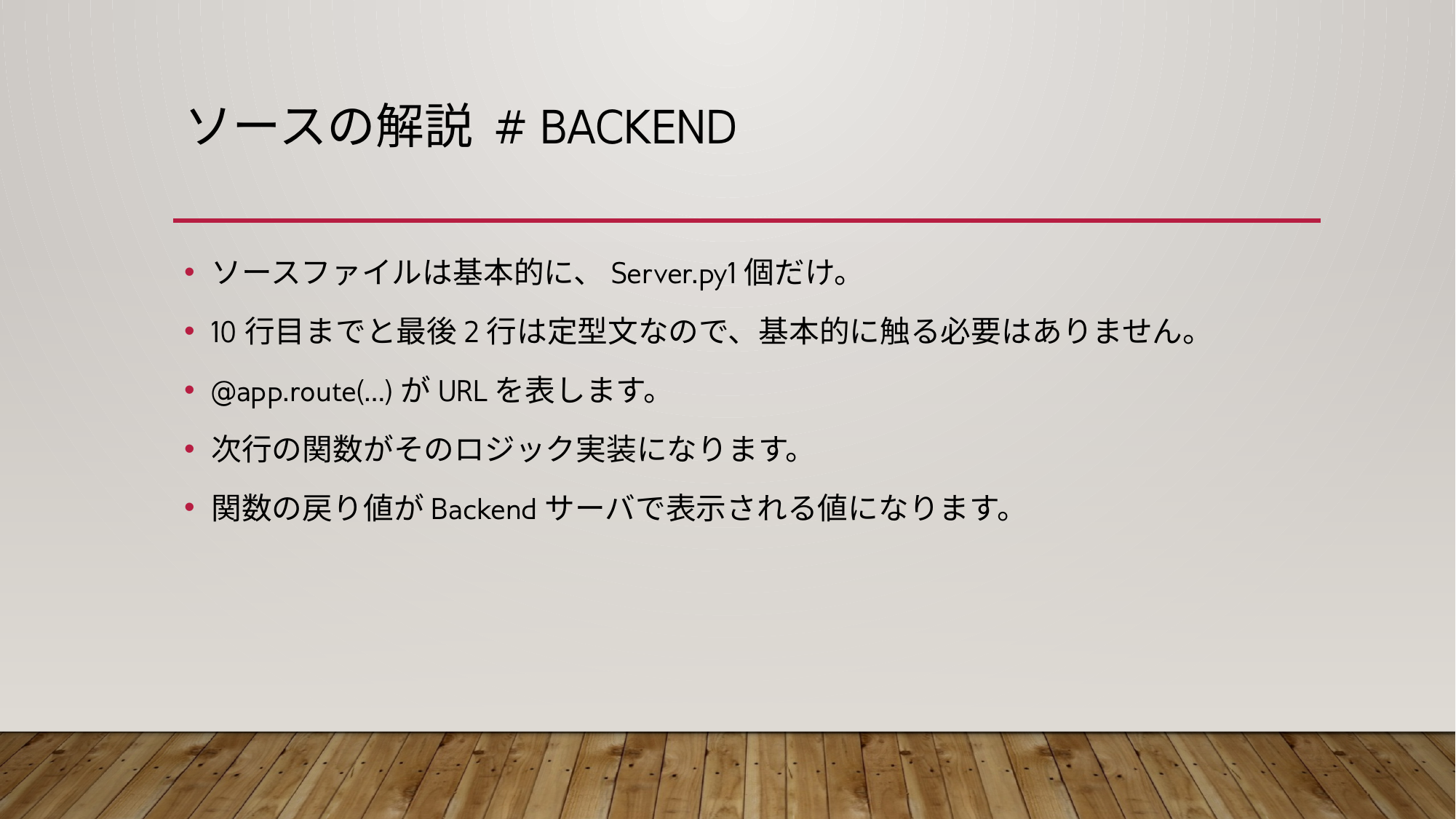

# ソースの解説 # backend
ソースファイルは基本的に、Server.py1個だけ。
10行目までと最後2行は定型文なので、基本的に触る必要はありません。
@app.route(…)がURLを表します。
次行の関数がそのロジック実装になります。
関数の戻り値がBackendサーバで表示される値になります。